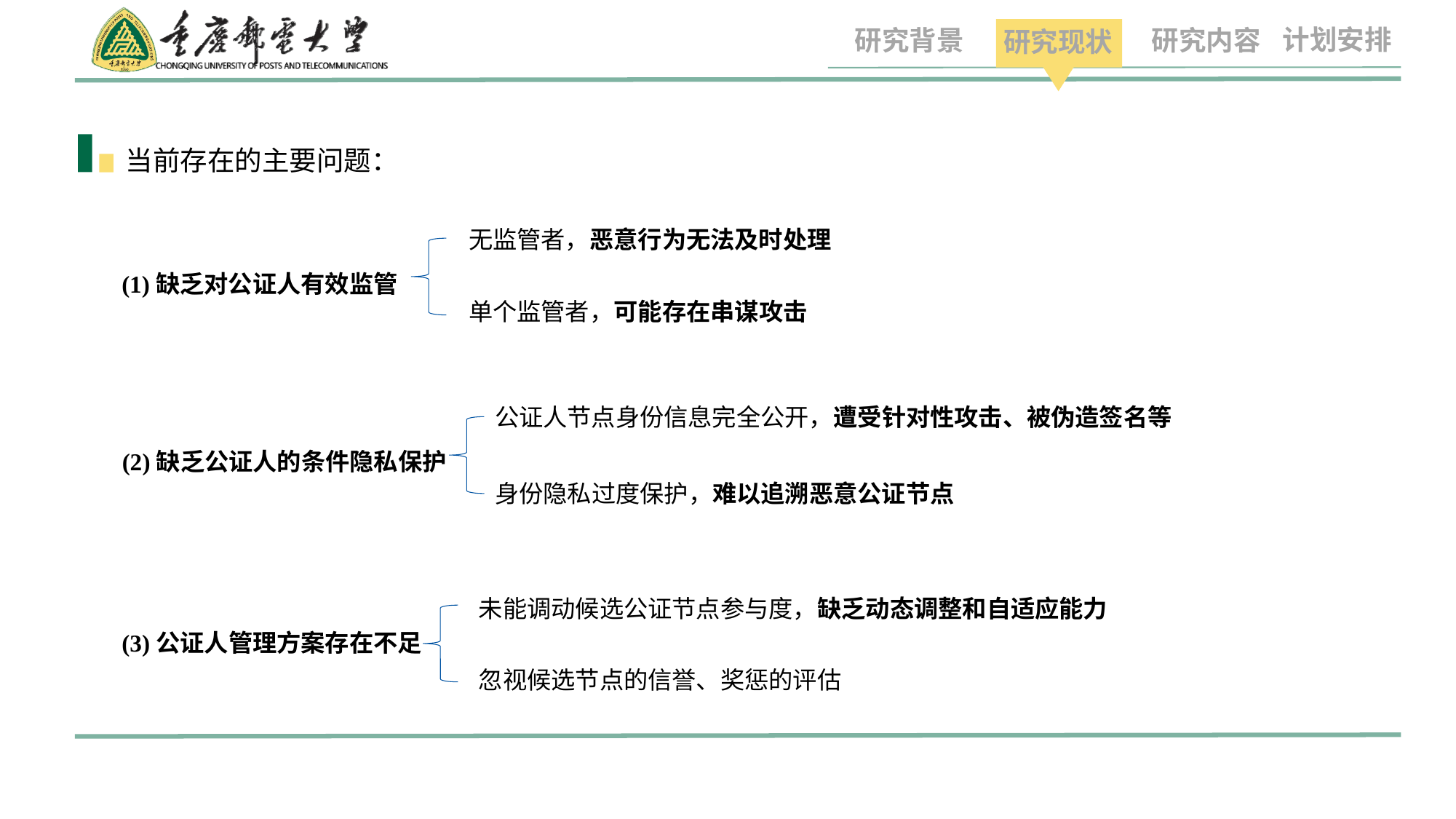

计划安排
研究背景
研究内容
研究现状

当前存在的主要问题：

无监管者，恶意行为无法及时处理

(1)缺乏对公证人有效监管
单个监管者，可能存在串谋攻击
公证人节点身份信息完全公开，遭受针对性攻击、被伪造签名等

(2)缺乏公证人的条件隐私保护
身份隐私过度保护，难以追溯恶意公证节点
未能调动候选公证节点参与度，缺乏动态调整和自适应能力

(3)公证人管理方案存在不足
忽视候选节点的信誉、奖惩的评估